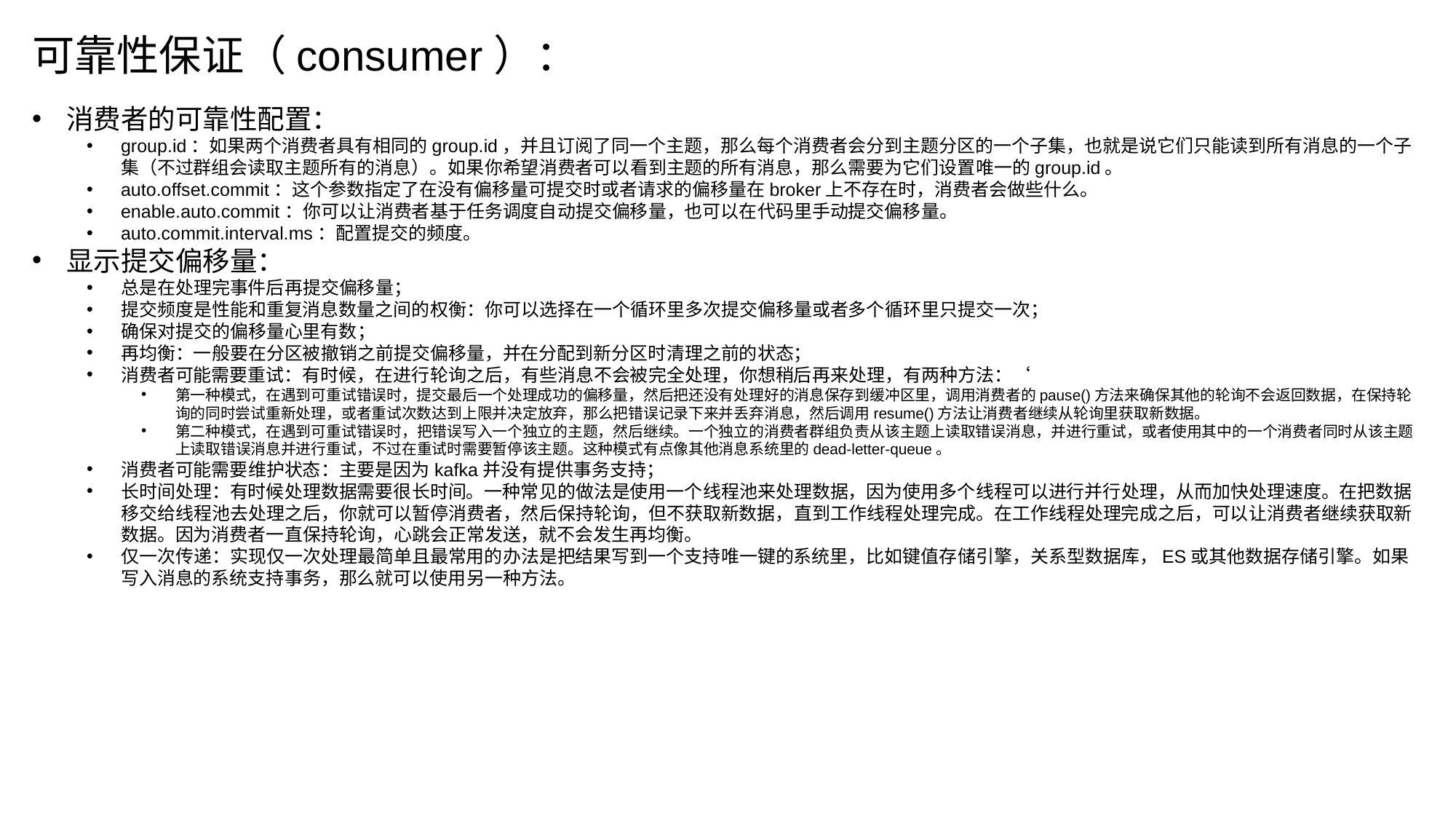

可靠性保证（consumer）：
消费者的可靠性配置：
group.id：如果两个消费者具有相同的group.id，并且订阅了同一个主题，那么每个消费者会分到主题分区的一个子集，也就是说它们只能读到所有消息的一个子集（不过群组会读取主题所有的消息）。如果你希望消费者可以看到主题的所有消息，那么需要为它们设置唯一的group.id。
auto.offset.commit：这个参数指定了在没有偏移量可提交时或者请求的偏移量在broker上不存在时，消费者会做些什么。
enable.auto.commit：你可以让消费者基于任务调度自动提交偏移量，也可以在代码里手动提交偏移量。
auto.commit.interval.ms：配置提交的频度。
显示提交偏移量：
总是在处理完事件后再提交偏移量；
提交频度是性能和重复消息数量之间的权衡：你可以选择在一个循环里多次提交偏移量或者多个循环里只提交一次；
确保对提交的偏移量心里有数；
再均衡：一般要在分区被撤销之前提交偏移量，并在分配到新分区时清理之前的状态；
消费者可能需要重试：有时候，在进行轮询之后，有些消息不会被完全处理，你想稍后再来处理，有两种方法：‘
第一种模式，在遇到可重试错误时，提交最后一个处理成功的偏移量，然后把还没有处理好的消息保存到缓冲区里，调用消费者的pause()方法来确保其他的轮询不会返回数据，在保持轮询的同时尝试重新处理，或者重试次数达到上限并决定放弃，那么把错误记录下来并丢弃消息，然后调用resume()方法让消费者继续从轮询里获取新数据。
第二种模式，在遇到可重试错误时，把错误写入一个独立的主题，然后继续。一个独立的消费者群组负责从该主题上读取错误消息，并进行重试，或者使用其中的一个消费者同时从该主题上读取错误消息并进行重试，不过在重试时需要暂停该主题。这种模式有点像其他消息系统里的dead-letter-queue。
消费者可能需要维护状态：主要是因为kafka并没有提供事务支持；
长时间处理：有时候处理数据需要很长时间。一种常见的做法是使用一个线程池来处理数据，因为使用多个线程可以进行并行处理，从而加快处理速度。在把数据移交给线程池去处理之后，你就可以暂停消费者，然后保持轮询，但不获取新数据，直到工作线程处理完成。在工作线程处理完成之后，可以让消费者继续获取新数据。因为消费者一直保持轮询，心跳会正常发送，就不会发生再均衡。
仅一次传递：实现仅一次处理最简单且最常用的办法是把结果写到一个支持唯一键的系统里，比如键值存储引擎，关系型数据库，ES或其他数据存储引擎。如果写入消息的系统支持事务，那么就可以使用另一种方法。